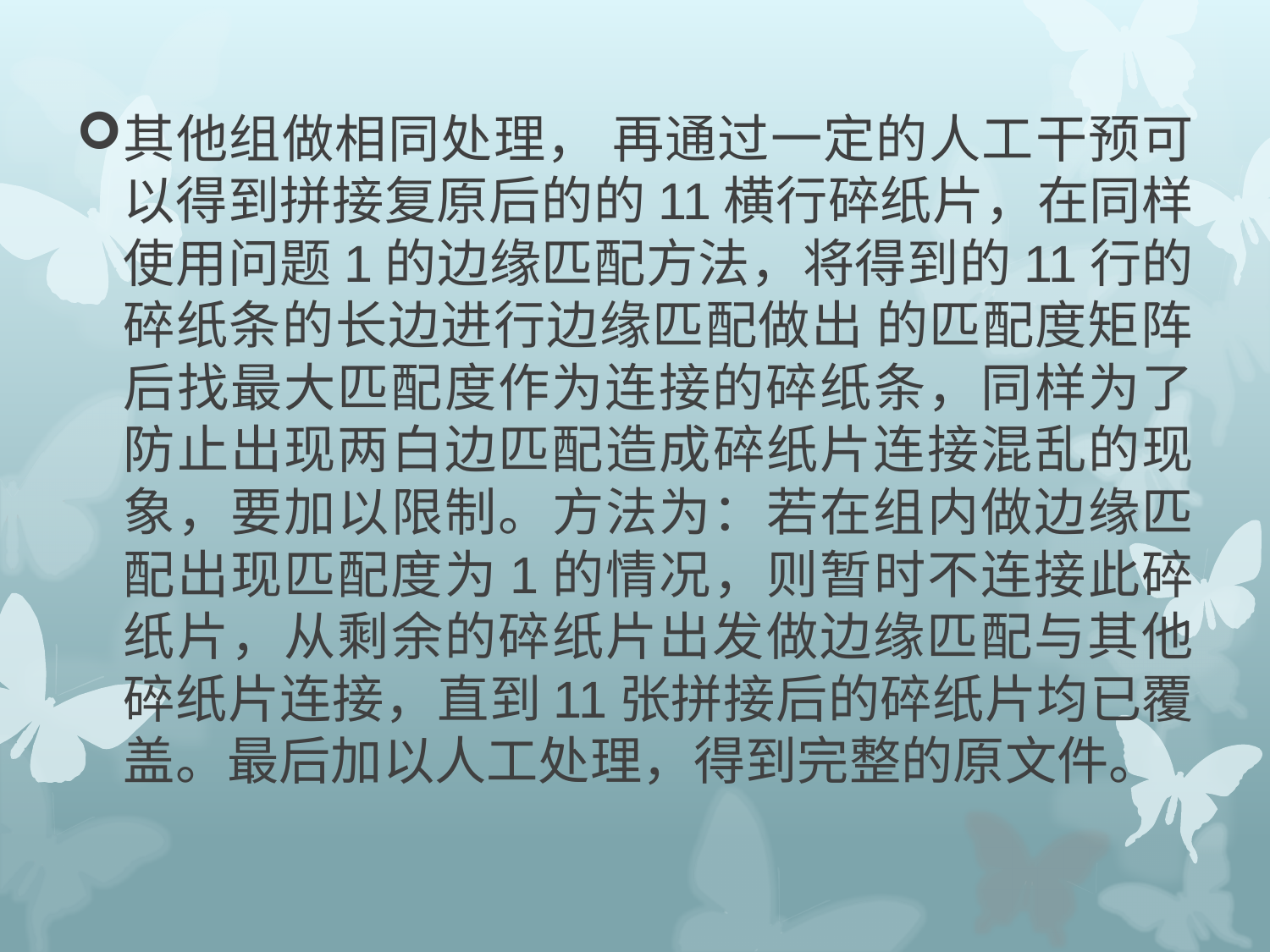

#
其他组做相同处理， 再通过一定的人工干预可以得到拼接复原后的的11横行碎纸片，在同样使用问题1的边缘匹配方法，将得到的11行的碎纸条的长边进行边缘匹配做出 的匹配度矩阵后找最大匹配度作为连接的碎纸条，同样为了防止出现两白边匹配造成碎纸片连接混乱的现象，要加以限制。方法为：若在组内做边缘匹配出现匹配度为1的情况，则暂时不连接此碎纸片，从剩余的碎纸片出发做边缘匹配与其他碎纸片连接，直到11张拼接后的碎纸片均已覆盖。最后加以人工处理，得到完整的原文件。